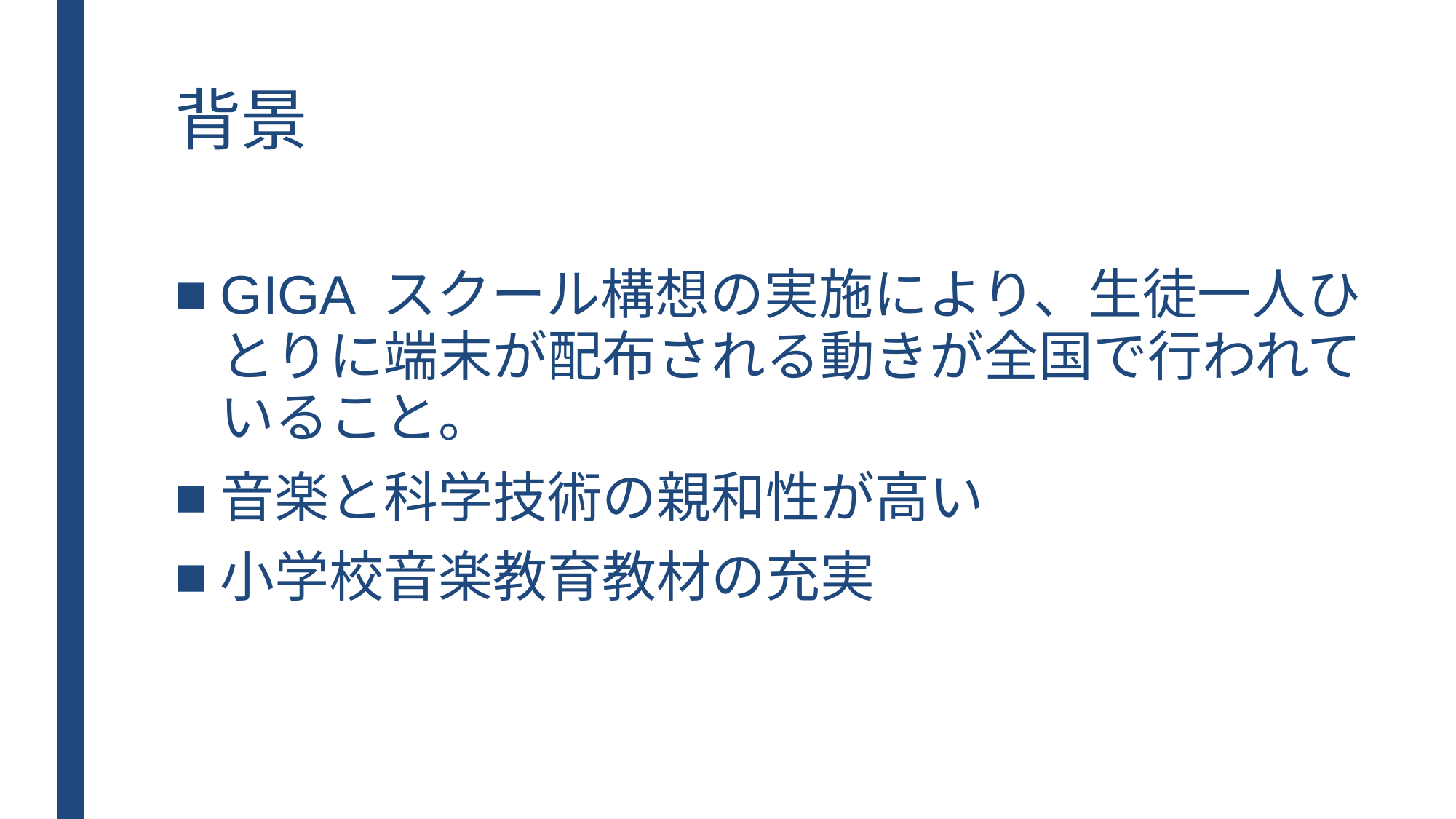

# 背景
GIGA スクール構想の実施により、生徒一人ひとりに端末が配布される動きが全国で行われていること。
音楽と科学技術の親和性が高い
小学校音楽教育教材の充実